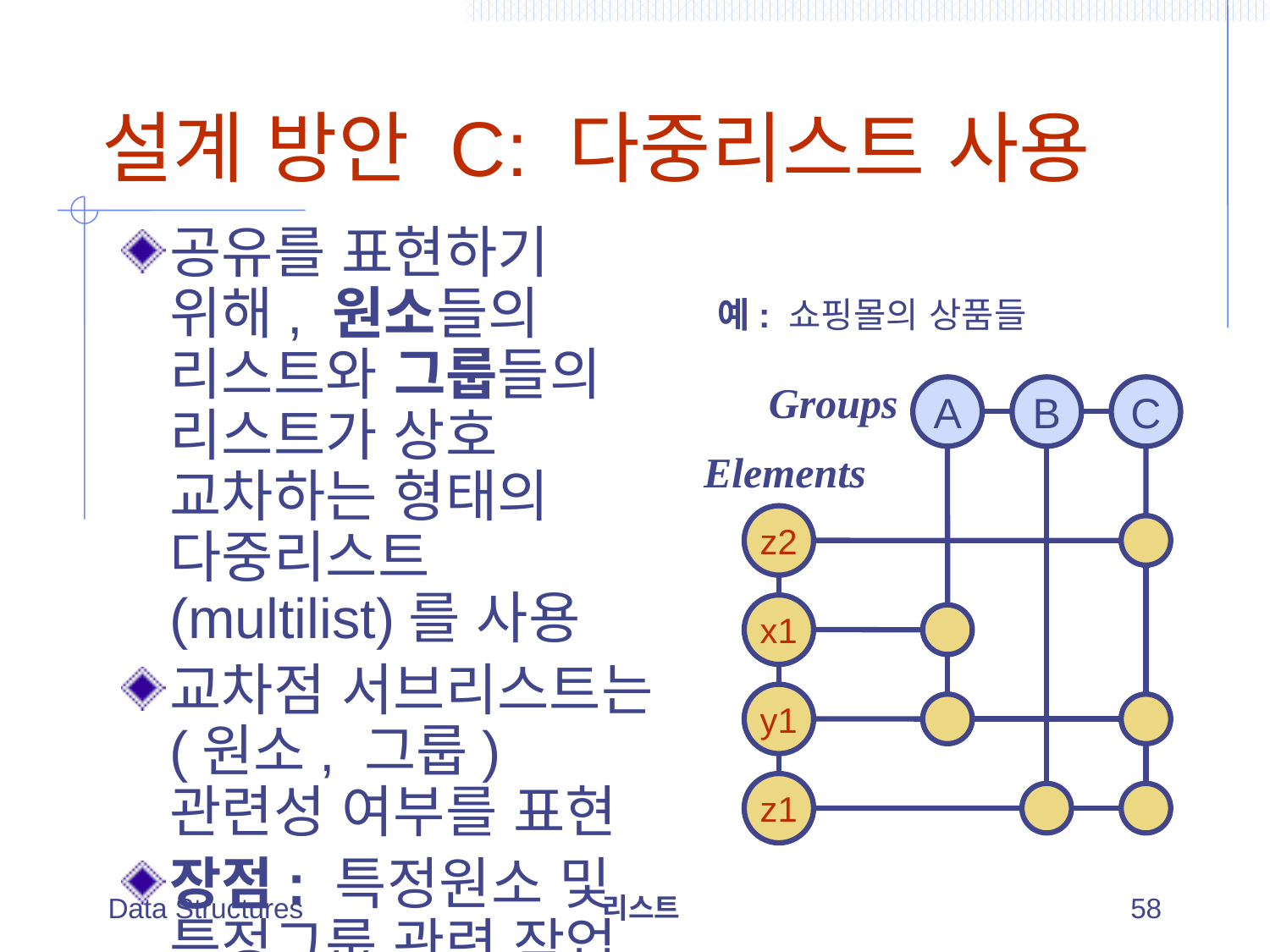

# 설계 방안 C: 다중리스트 사용
공유를 표현하기 위해, 원소들의 리스트와 그룹들의 리스트가 상호 교차하는 형태의 다중리스트(multilist)를 사용
교차점 서브리스트는 (원소, 그룹) 관련성 여부를 표현
장점: 특정원소 및 특정그룹 관련 작업 모두 격리 처리 가능
예: 쇼핑몰의 상품들
Groups
A
B
C
Elements
z2

x1

y1

z1

Data Structures
리스트
58